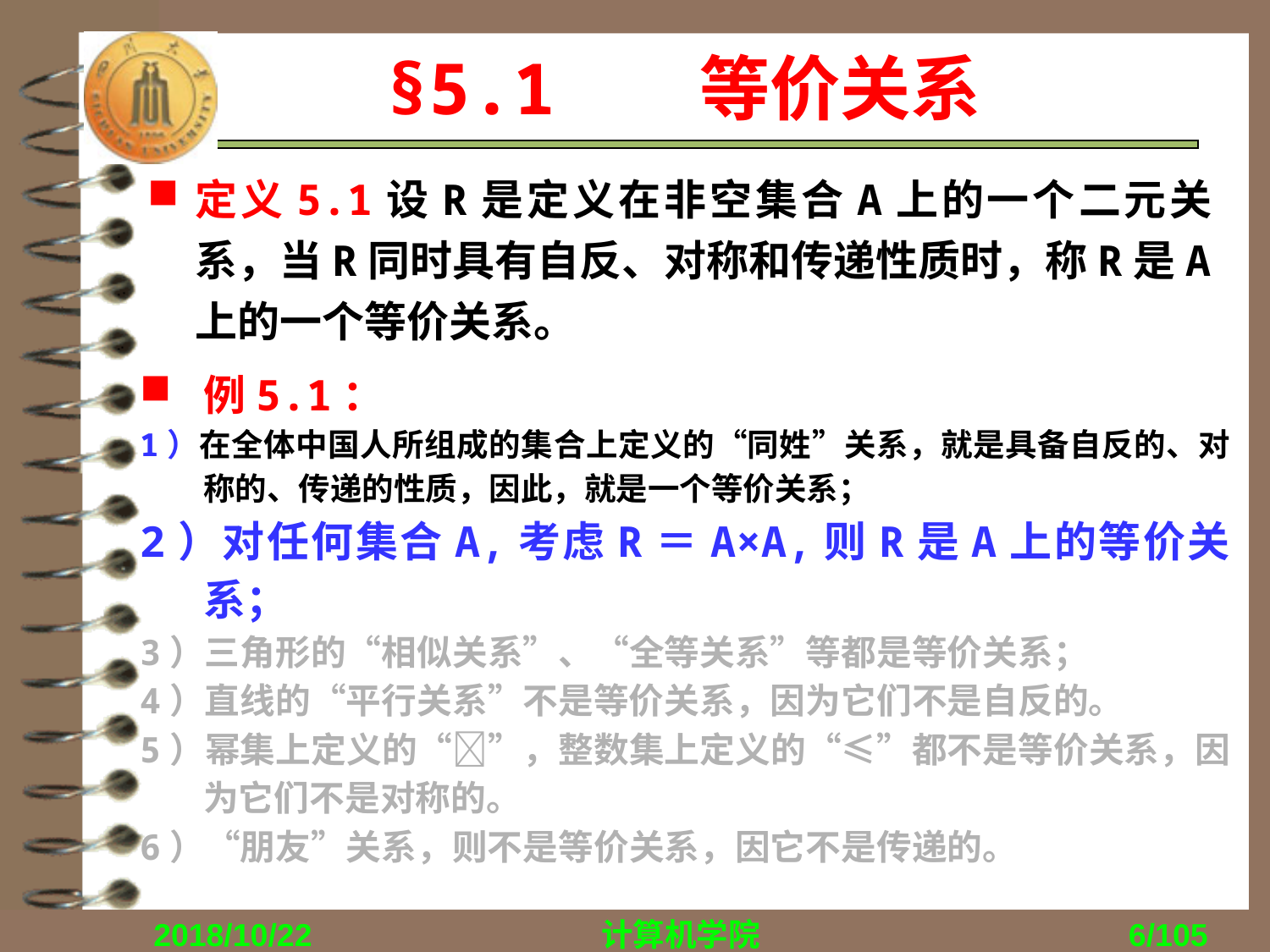

§5.1   等价关系
定义5.1设R是定义在非空集合A上的一个二元关系，当R同时具有自反、对称和传递性质时，称R是A上的一个等价关系。
例5.1：
1）在全体中国人所组成的集合上定义的“同姓”关系，就是具备自反的、对称的、传递的性质，因此，就是一个等价关系；
2）对任何集合A,考虑R＝A×A,则R是A上的等价关系；
3）三角形的“相似关系”、“全等关系”等都是等价关系；
4）直线的“平行关系”不是等价关系，因为它们不是自反的。
5）幂集上定义的“⊆”，整数集上定义的“≤”都不是等价关系，因为它们不是对称的。
6）“朋友”关系，则不是等价关系，因它不是传递的。
2018/10/22
计算机学院
6/105